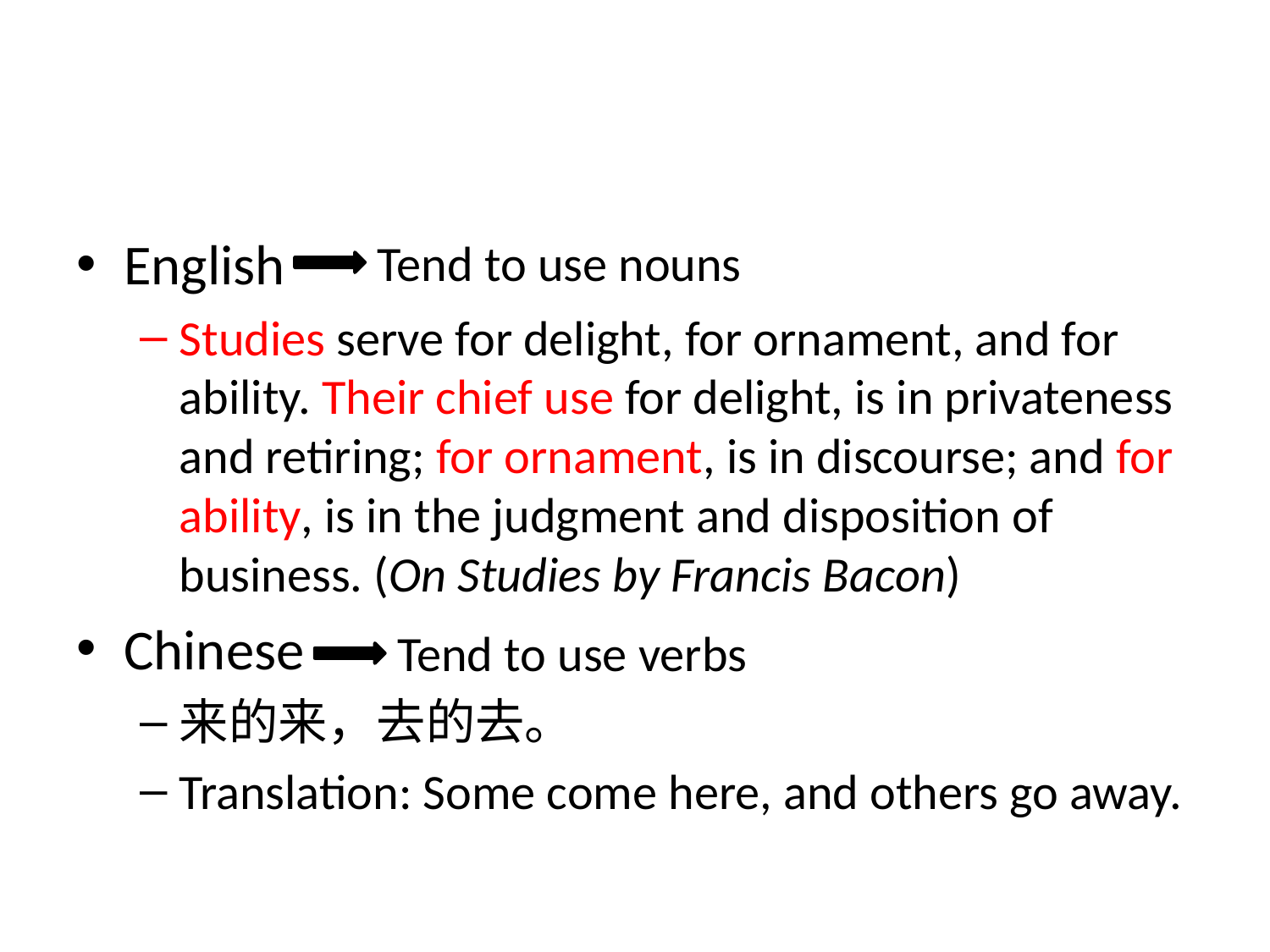

#
English
Studies serve for delight, for ornament, and for ability. Their chief use for delight, is in privateness and retiring; for ornament, is in discourse; and for ability, is in the judgment and disposition of business. (On Studies by Francis Bacon)
Chinese
来的来，去的去。
Translation: Some come here, and others go away.

Tend to use nouns

Tend to use verbs